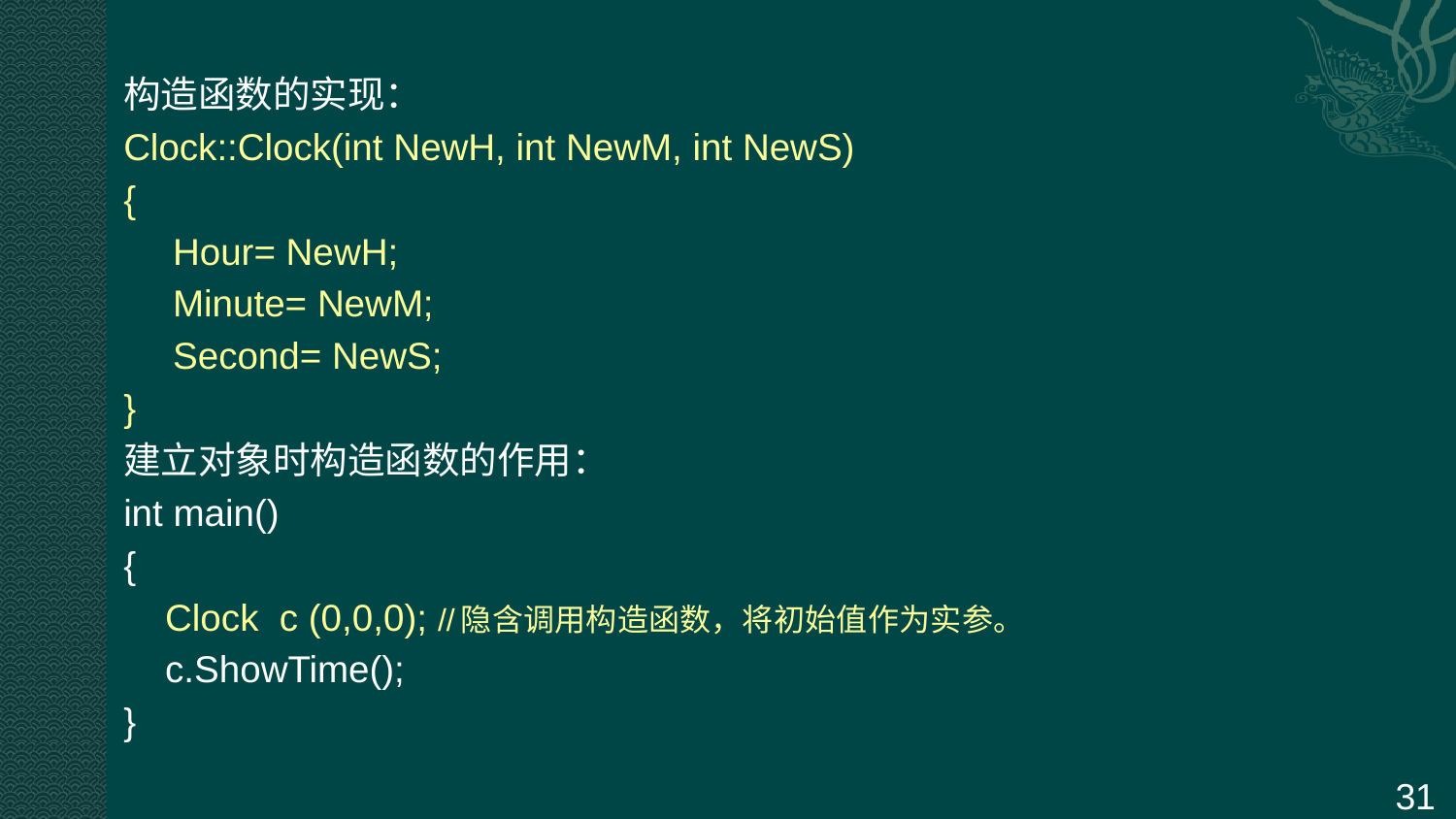

构造函数的实现：
Clock::Clock(int NewH, int NewM, int NewS)
{
	Hour= NewH;
	Minute= NewM;
	Second= NewS;
}
建立对象时构造函数的作用：
int main()
{
    Clock  c (0,0,0); //隐含调用构造函数，将初始值作为实参。
    c.ShowTime();
}
31